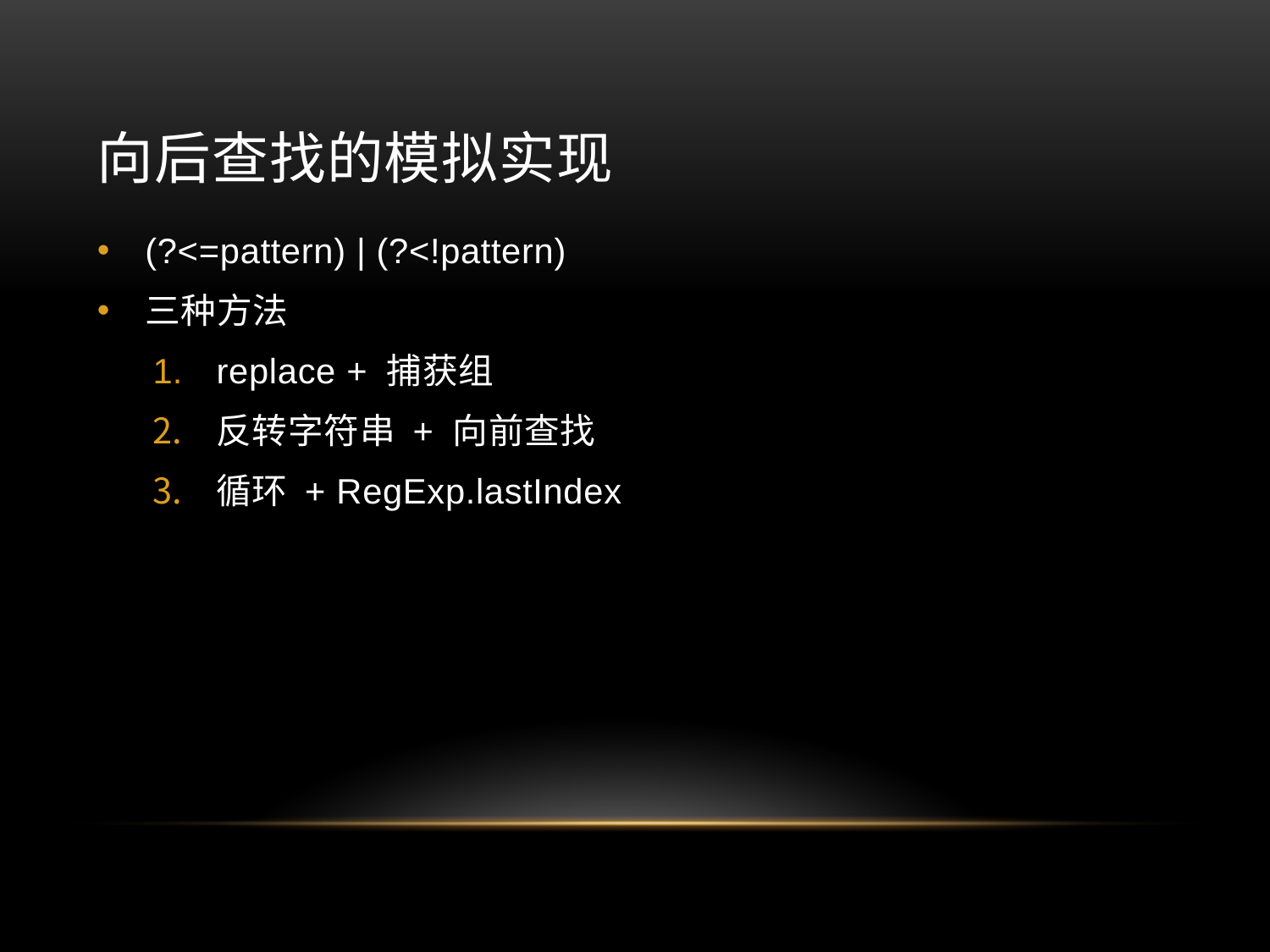

# 向后查找的模拟实现
(?<=pattern) | (?<!pattern)
三种方法
replace + 捕获组
反转字符串 + 向前查找
循环 + RegExp.lastIndex